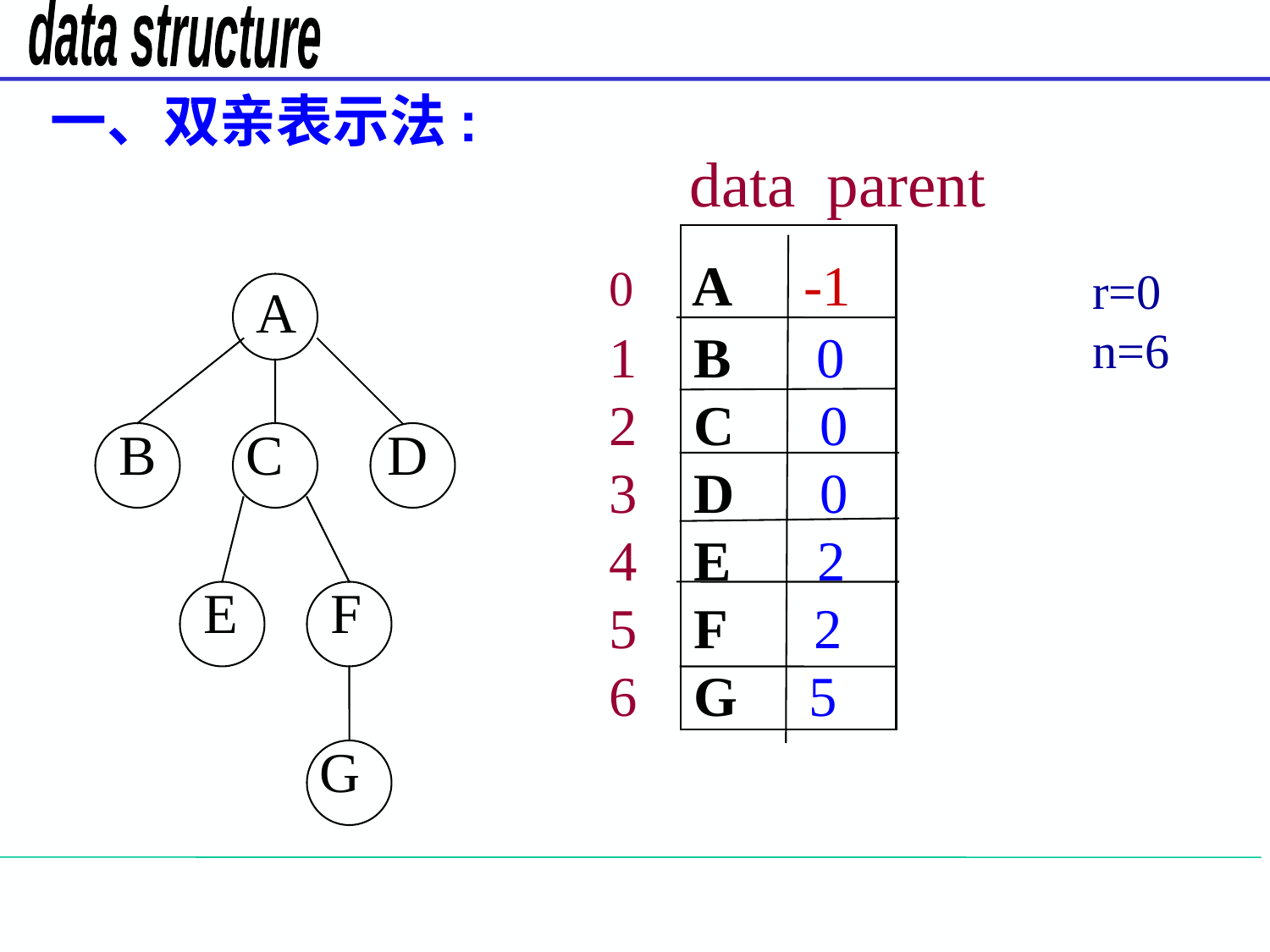

一、双亲表示法:
data  parent
0   A     -1
1    B      0
2    C      0
3    D      0
4    E      2
5    F      2
6    G     5

r=0
n=6
A

B
C
D

E
F

G